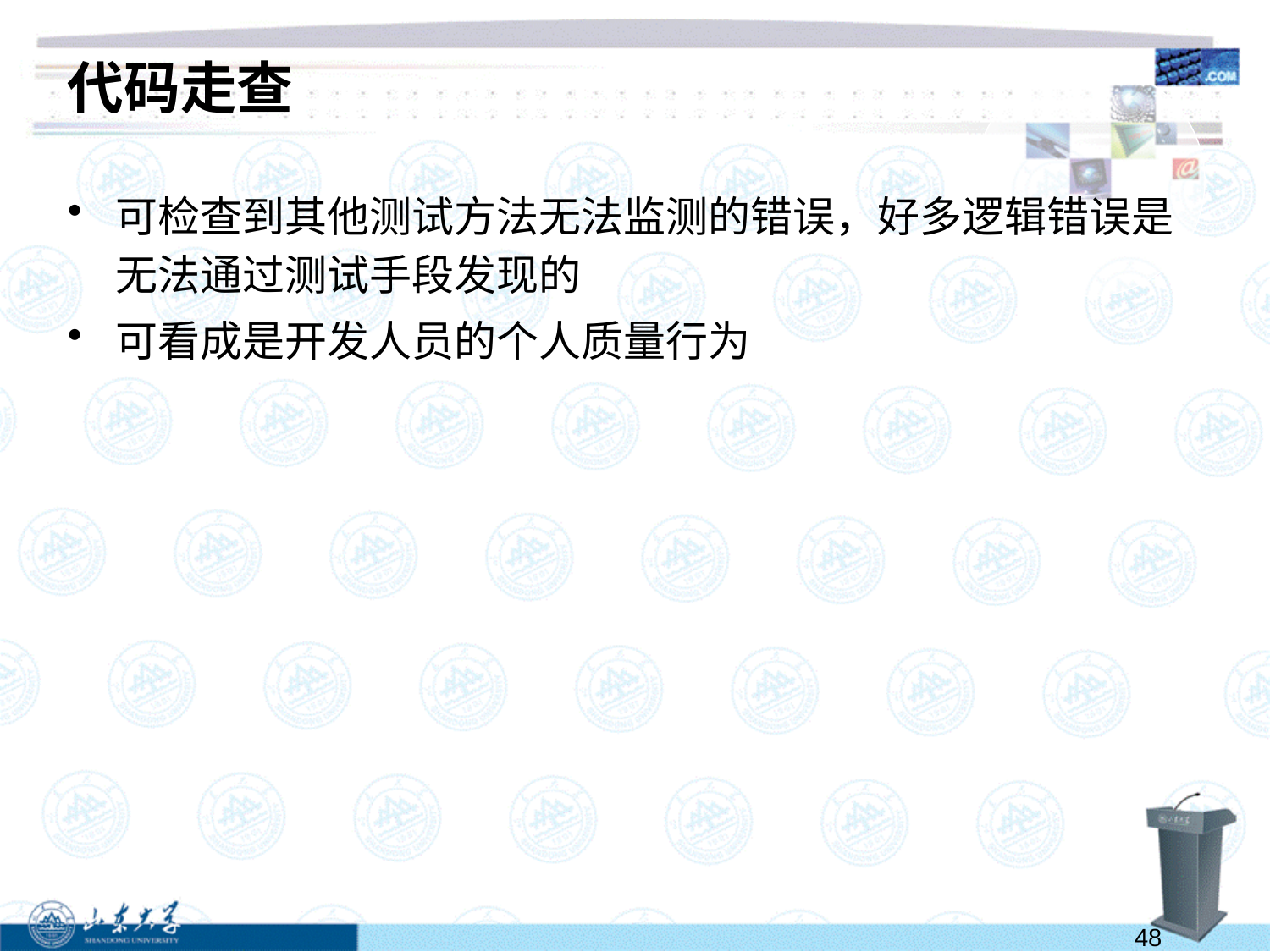

# 代码走查
可检查到其他测试方法无法监测的错误，好多逻辑错误是无法通过测试手段发现的
可看成是开发人员的个人质量行为
48